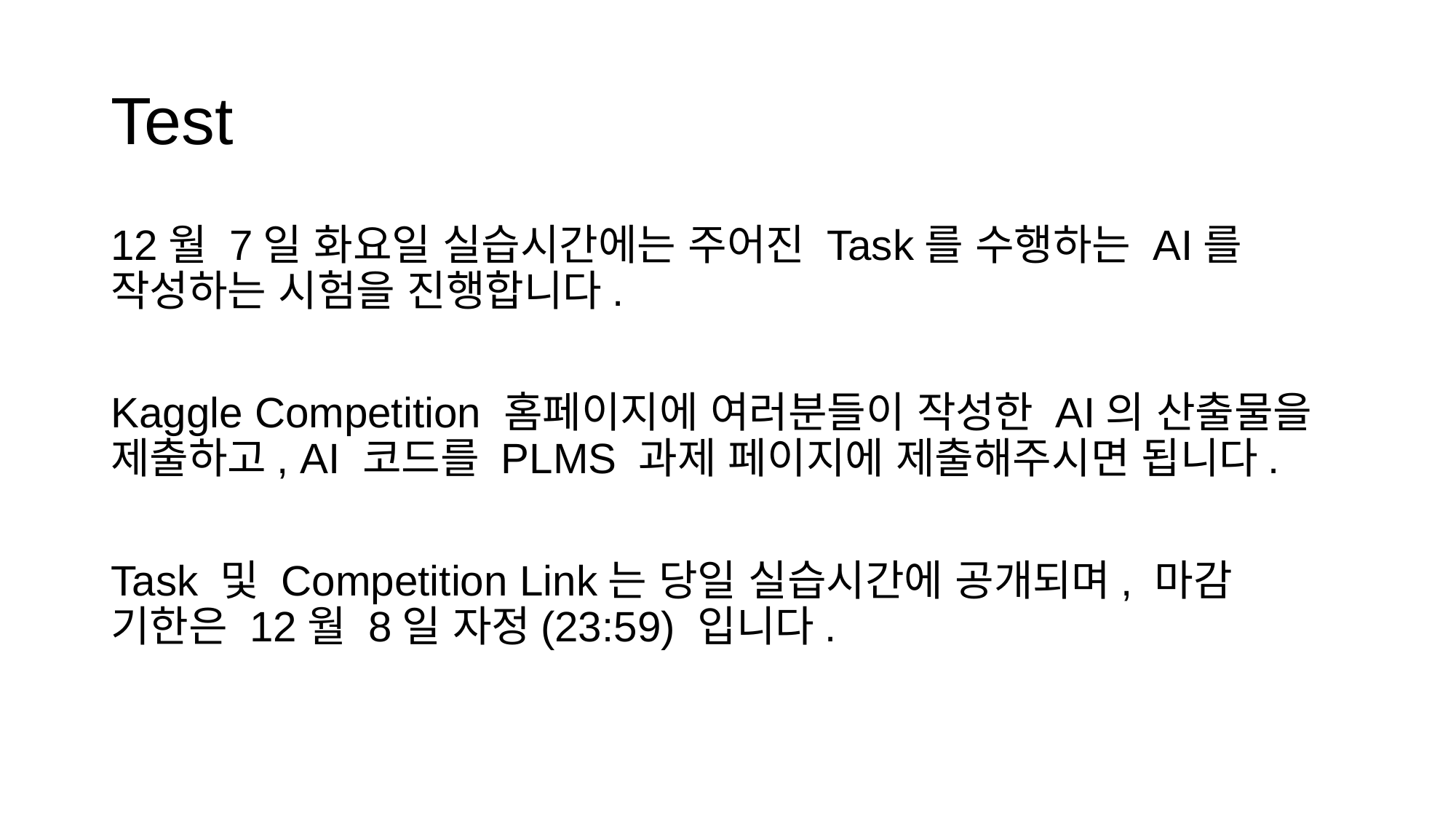

# Test
12월 7일 화요일 실습시간에는 주어진 Task를 수행하는 AI를 작성하는 시험을 진행합니다.

Kaggle Competition 홈페이지에 여러분들이 작성한 AI의 산출물을 제출하고, AI 코드를 PLMS 과제 페이지에 제출해주시면 됩니다.

Task 및 Competition Link는 당일 실습시간에 공개되며, 마감 기한은 12월 8일 자정(23:59) 입니다.